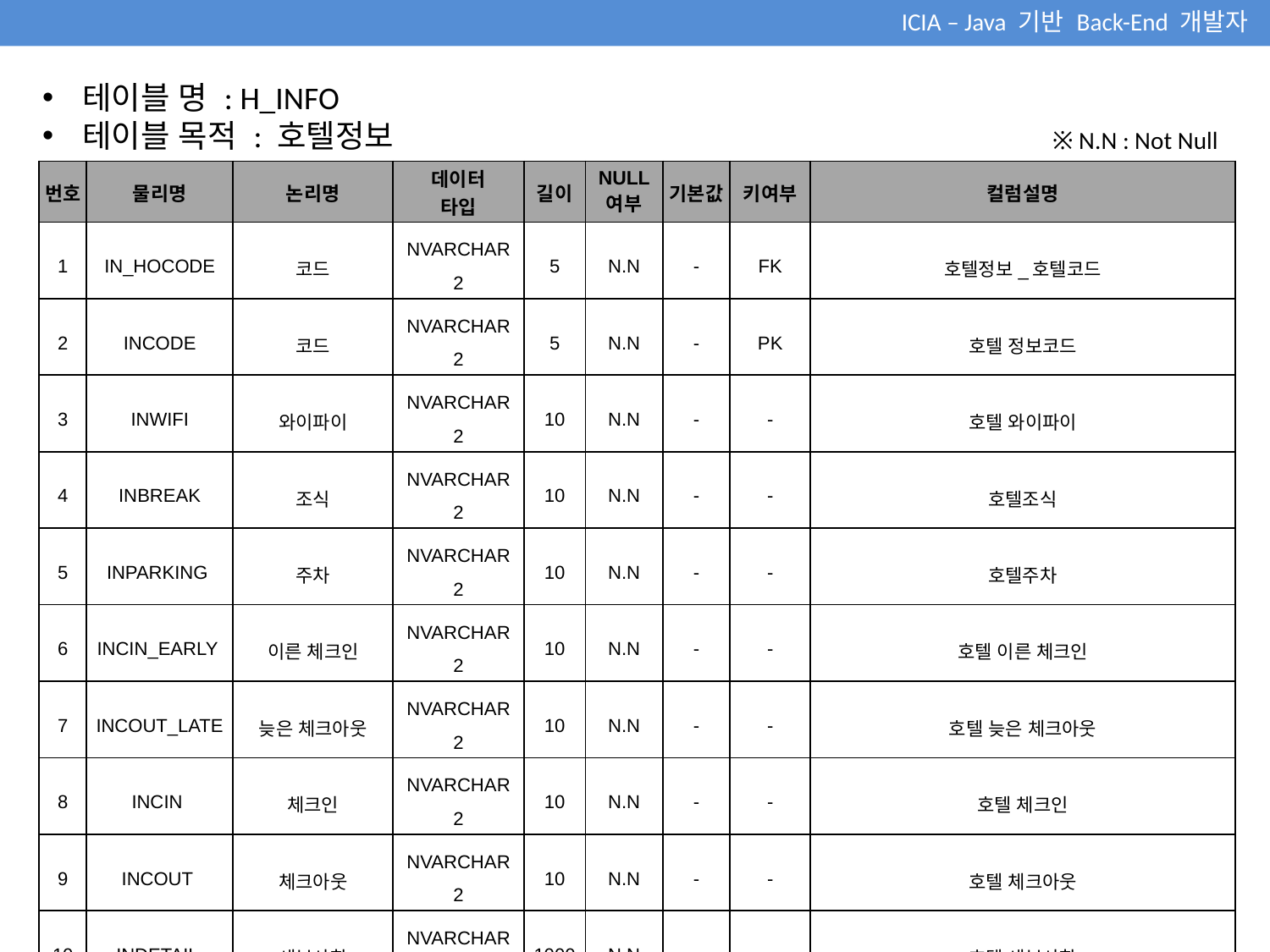

ICIA – Java 기반 Back-End 개발자
테이블 명 : H_INFO
테이블 목적 : 호텔정보
※ N.N : Not Null
| 번호 | 물리명 | 논리명 | 데이터 타입 | 길이 | NULL 여부 | 기본값 | 키여부 | 컬럼설명 |
| --- | --- | --- | --- | --- | --- | --- | --- | --- |
| 1 | IN\_HOCODE | 코드 | NVARCHAR2 | 5 | N.N | - | FK | 호텔정보\_호텔코드 |
| 2 | INCODE | 코드 | NVARCHAR2 | 5 | N.N | - | PK | 호텔 정보코드 |
| 3 | INWIFI | 와이파이 | NVARCHAR2 | 10 | N.N | - | - | 호텔 와이파이 |
| 4 | INBREAK | 조식 | NVARCHAR2 | 10 | N.N | - | - | 호텔조식 |
| 5 | INPARKING | 주차 | NVARCHAR2 | 10 | N.N | - | - | 호텔주차 |
| 6 | INCIN\_EARLY | 이른 체크인 | NVARCHAR2 | 10 | N.N | - | - | 호텔 이른 체크인 |
| 7 | INCOUT\_LATE | 늦은 체크아웃 | NVARCHAR2 | 10 | N.N | - | - | 호텔 늦은 체크아웃 |
| 8 | INCIN | 체크인 | NVARCHAR2 | 10 | N.N | - | - | 호텔 체크인 |
| 9 | INCOUT | 체크아웃 | NVARCHAR2 | 10 | N.N | - | - | 호텔 체크아웃 |
| 10 | INDETAIL | 세부사항 | NVARCHAR2 | 1000 | N.N |  | - | 호텔 세부사항 |